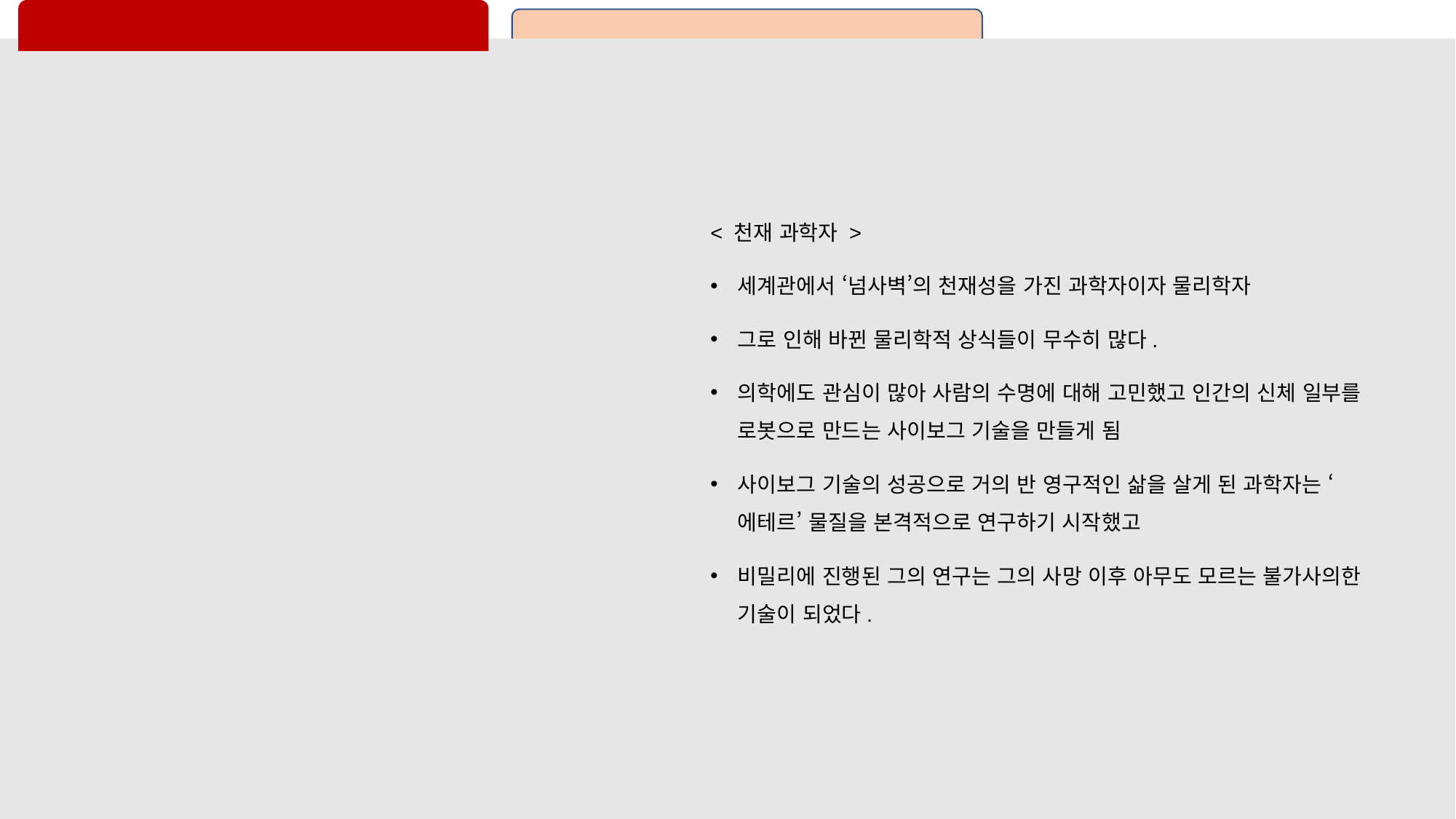

#

< 천재 과학자 >
세계관에서 ‘넘사벽’의 천재성을 가진 과학자이자 물리학자
그로 인해 바뀐 물리학적 상식들이 무수히 많다.
의학에도 관심이 많아 사람의 수명에 대해 고민했고 인간의 신체 일부를 로봇으로 만드는 사이보그 기술을 만들게 됨
사이보그 기술의 성공으로 거의 반 영구적인 삶을 살게 된 과학자는 ‘에테르’ 물질을 본격적으로 연구하기 시작했고
비밀리에 진행된 그의 연구는 그의 사망 이후 아무도 모르는 불가사의한 기술이 되었다.